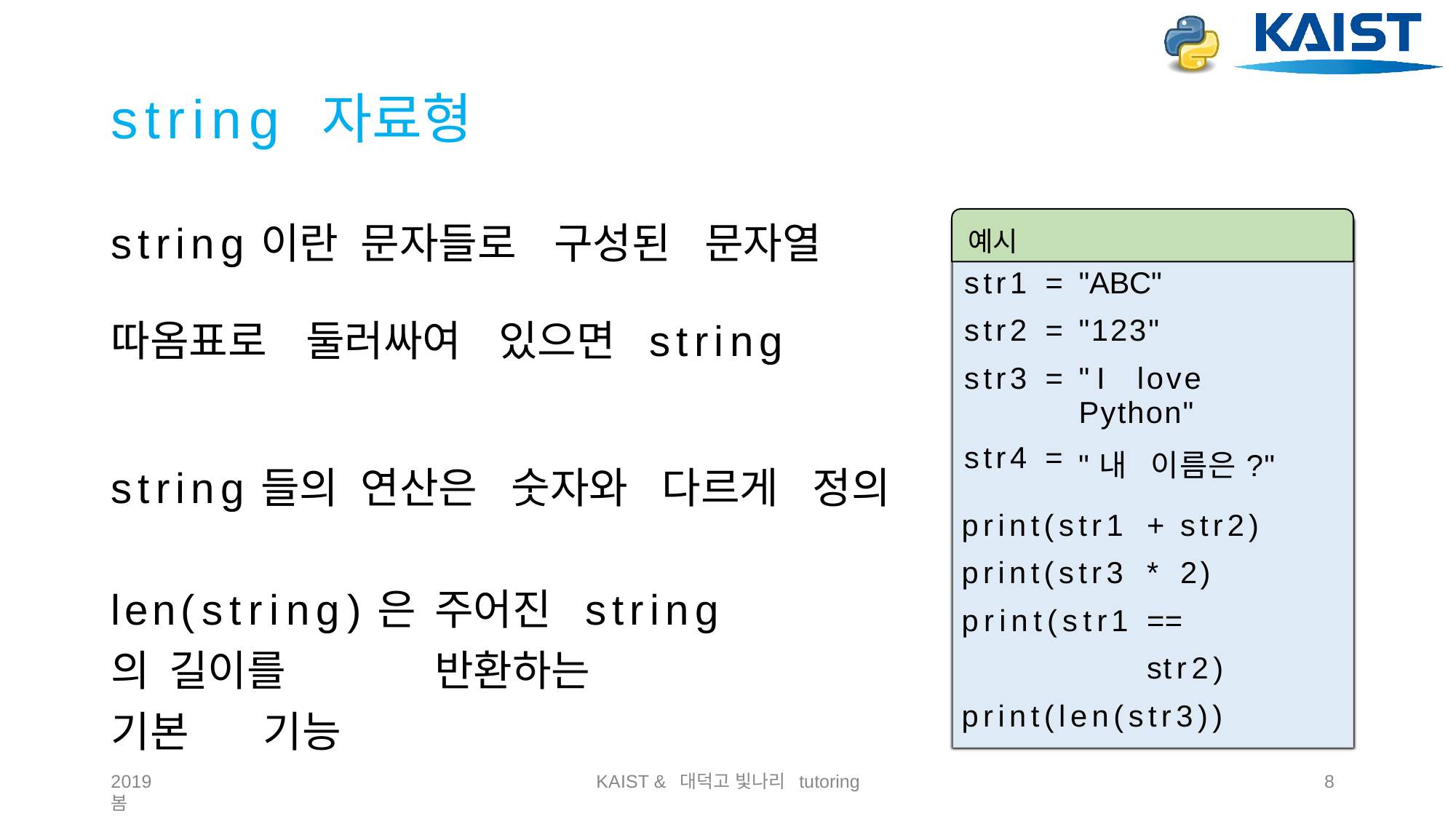

# string	자료형

string이란	문자들로	구성된	문자열

따옴표로	둘러싸여	있으면	string

| 예시 |  |  |
| --- | --- | --- |
| str1 | = | "ABC" |
| str2 | = | "123" |
| str3 | = | "I love Python" |
| str4 | = | "내 이름은?" |
string들의	연산은	숫자와	다르게	정의
print(str1	+	str2)  print(str3	*	2)  print(str1	==		str2)  print(len(str3))
len(string)은	주어진		string의  길이를	반환하는		기본	기능
2019 봄
KAIST & 대덕고 빛나리 tutoring
8